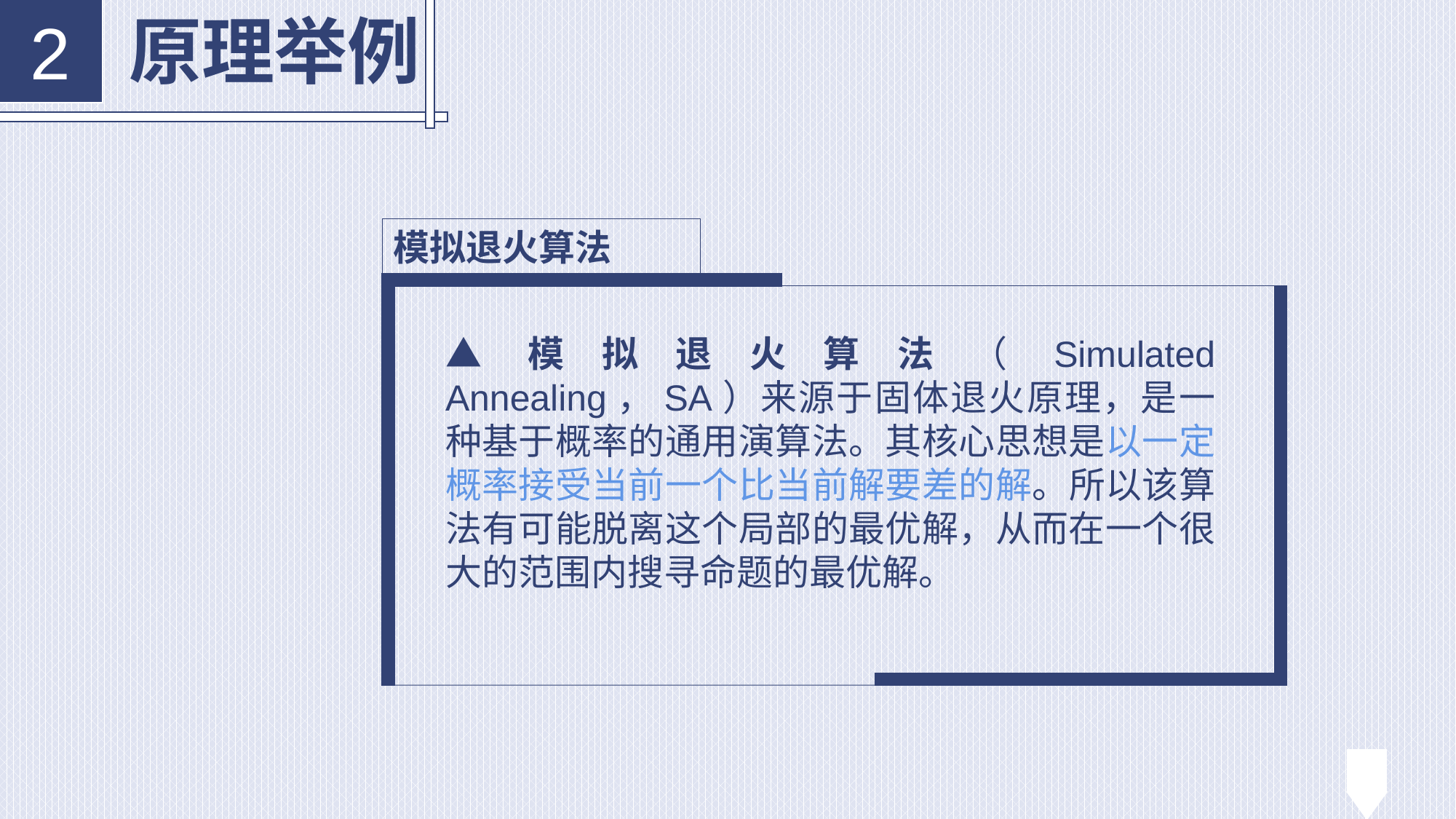

原理举例

2

模拟退火算法

▲模拟退火算法（Simulated Annealing，SA）来源于固体退火原理，是一种基于概率的通用演算法。其核心思想是以一定概率接受当前一个比当前解要差的解。所以该算法有可能脱离这个局部的最优解，从而在一个很大的范围内搜寻命题的最优解。

12